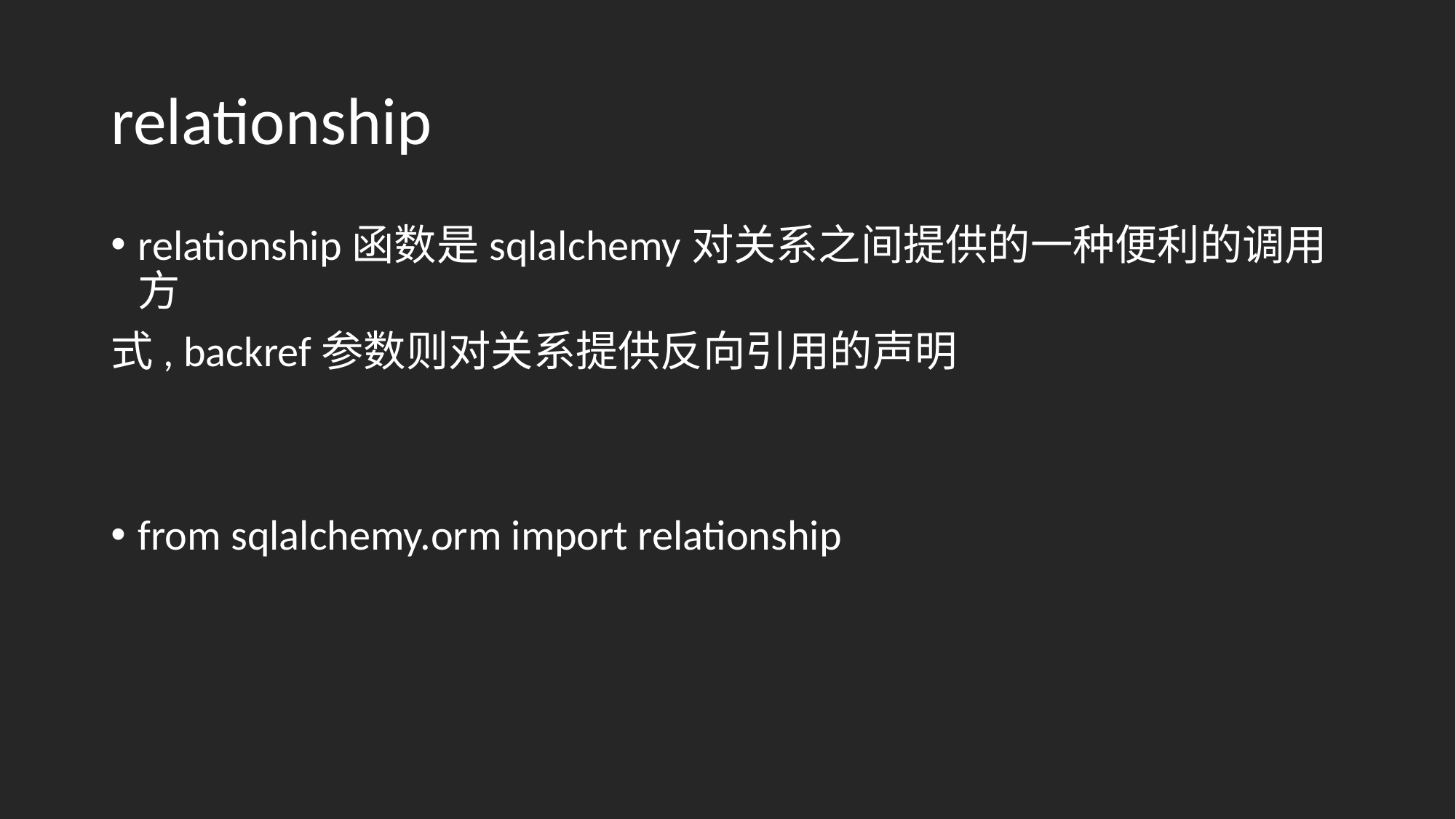

# relationship
relationship函数是sqlalchemy对关系之间提供的一种便利的调用方
式, backref参数则对关系提供反向引用的声明

from sqlalchemy.orm import relationship